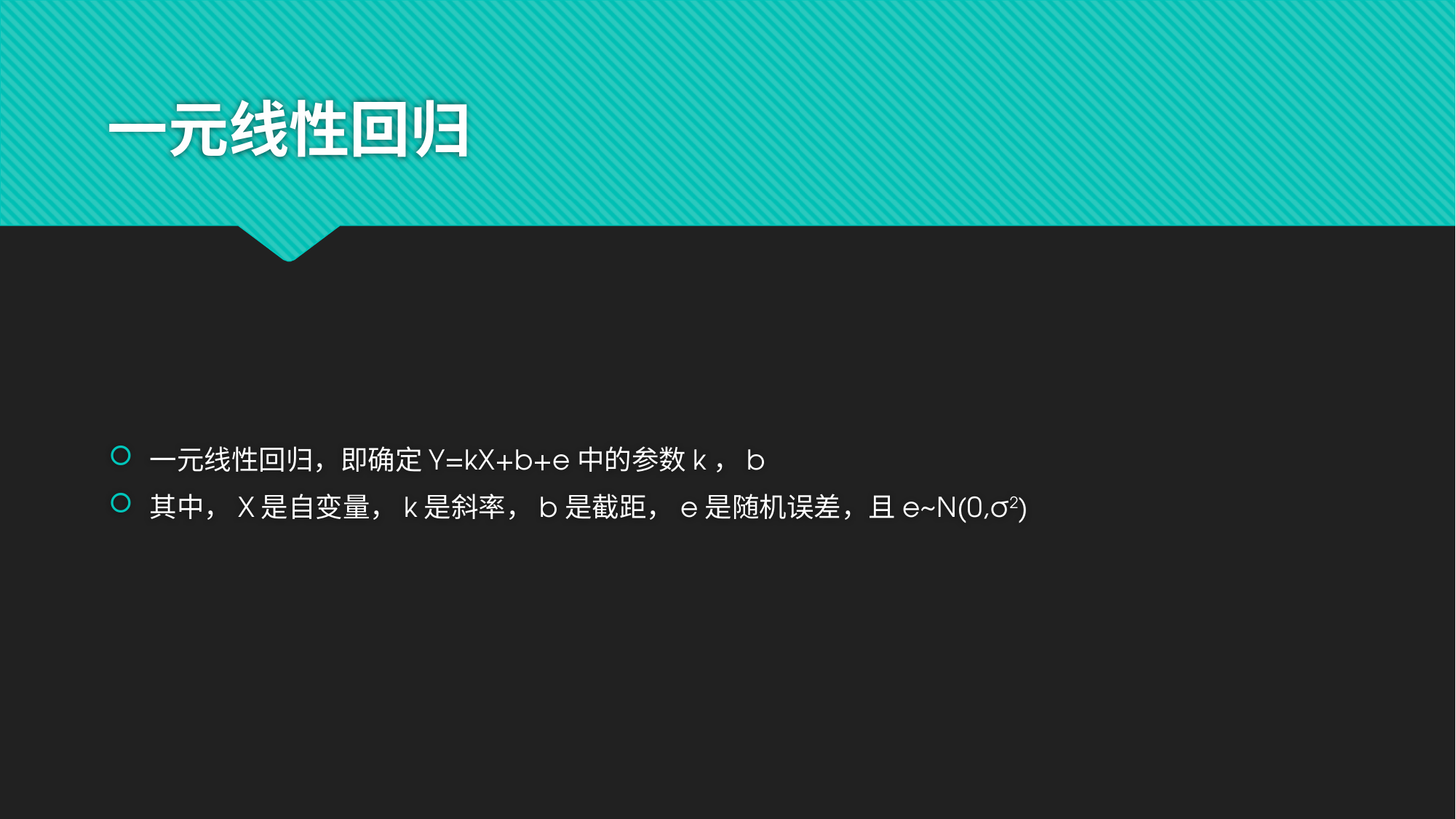

# 一元线性回归
一元线性回归，即确定Y=kX+b+e中的参数k，b
其中，X是自变量，k是斜率，b是截距，e是随机误差，且e~N(0,σ2)